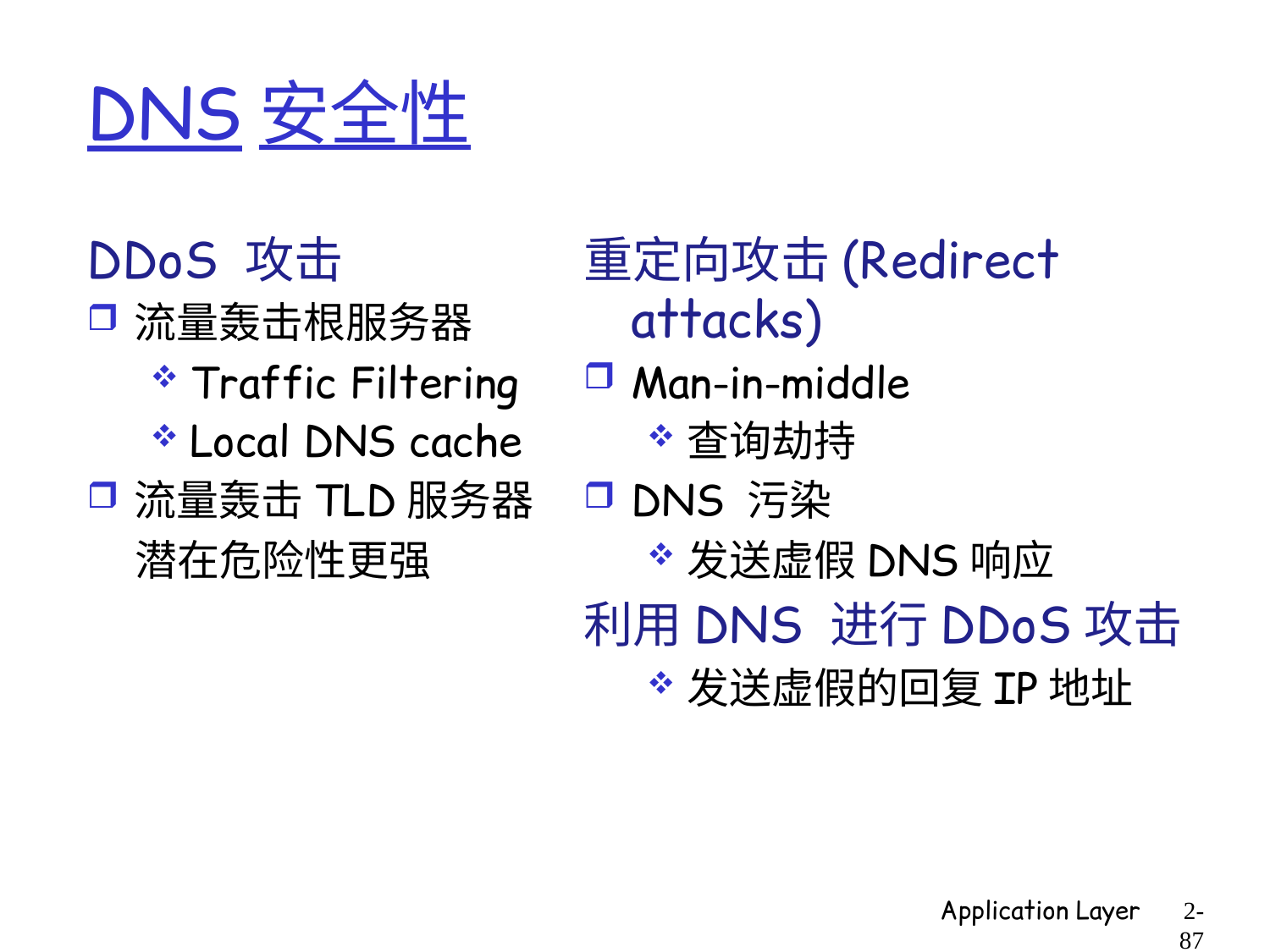

# DNS安全性
DDoS 攻击
流量轰击根服务器
Traffic Filtering
Local DNS cache
流量轰击TLD服务器
    潜在危险性更强
重定向攻击(Redirect attacks)
Man-in-middle
查询劫持
DNS 污染
发送虚假DNS响应
利用DNS 进行DDoS攻击
发送虚假的回复IP地址
Application Layer
2-87